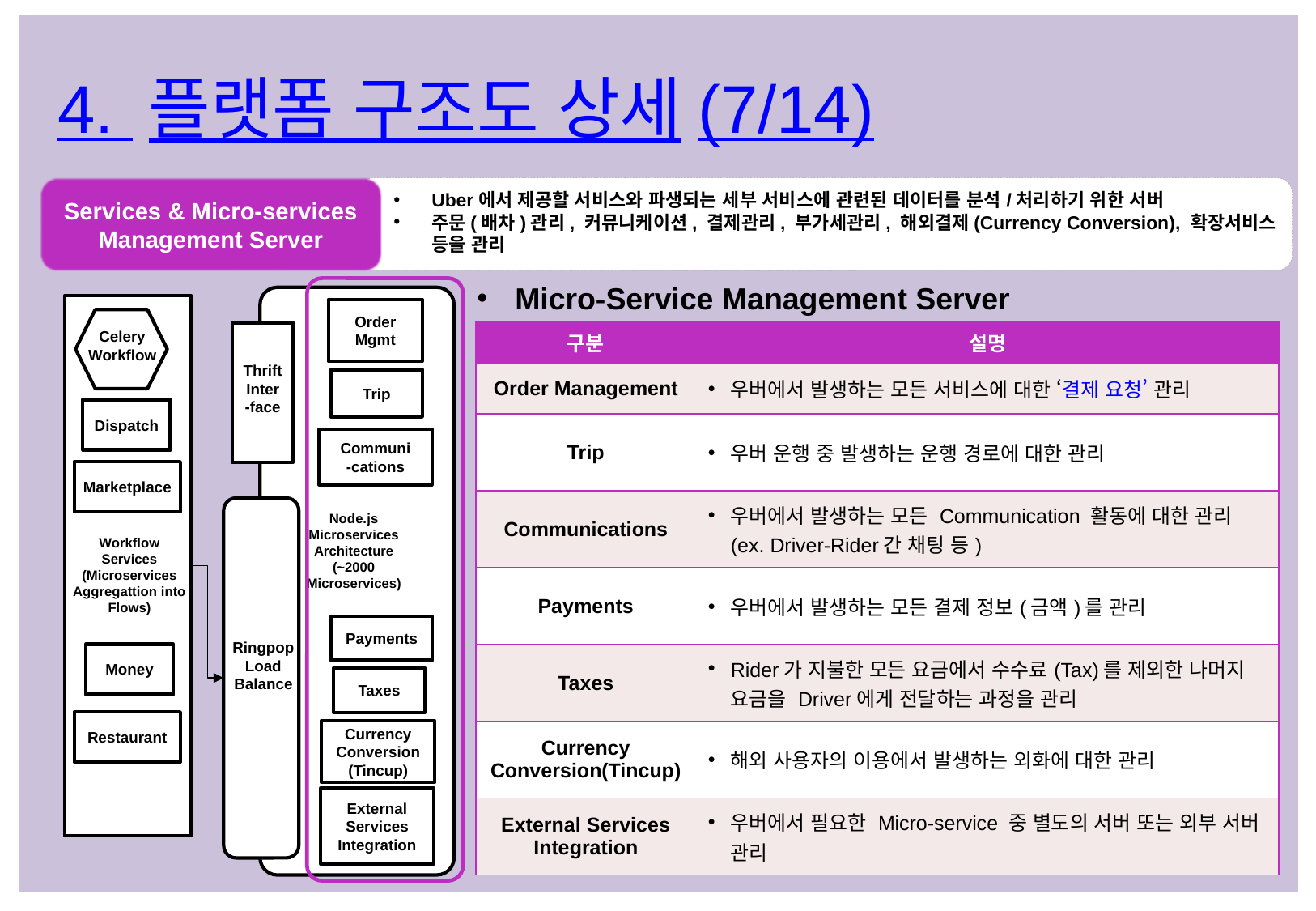

4. 플랫폼 구조도 상세(7/14)
Services & Micro-services Management Server

Uber에서 제공할 서비스와 파생되는 세부 서비스에 관련된 데이터를 분석/처리하기 위한 서버
주문(배차)관리, 커뮤니케이션, 결제관리, 부가세관리, 해외결제(Currency Conversion), 확장서비스 등을 관리
Micro-Service Management Server

Order
Mgmt

Celery
Workflow

Thrift
Inter
-face
Trip
Dispatch
Communi
-cations
Marketplace

Node.js
Microservices
Architecture
(~2000
Microservices)
Workflow
Services
(Microservices
Aggregattion into
Flows)
Payments
Ringpop
Load
Balance
Money
Taxes
Restaurant
Currency
Conversion
(Tincup)
External
Services
Integration
| 구분 | 설명 |
| --- | --- |
| Order Management | 우버에서 발생하는 모든 서비스에 대한 ‘결제 요청’ 관리 |
| Trip | 우버 운행 중 발생하는 운행 경로에 대한 관리 |
| Communications | 우버에서 발생하는 모든 Communication 활동에 대한 관리(ex. Driver-Rider간 채팅 등) |
| Payments | 우버에서 발생하는 모든 결제 정보(금액)를 관리 |
| Taxes | Rider가 지불한 모든 요금에서 수수료(Tax)를 제외한 나머지 요금을 Driver에게 전달하는 과정을 관리 |
| Currency Conversion(Tincup) | 해외 사용자의 이용에서 발생하는 외화에 대한 관리 |
| External Services Integration | 우버에서 필요한 Micro-service 중 별도의 서버 또는 외부 서버 관리 |